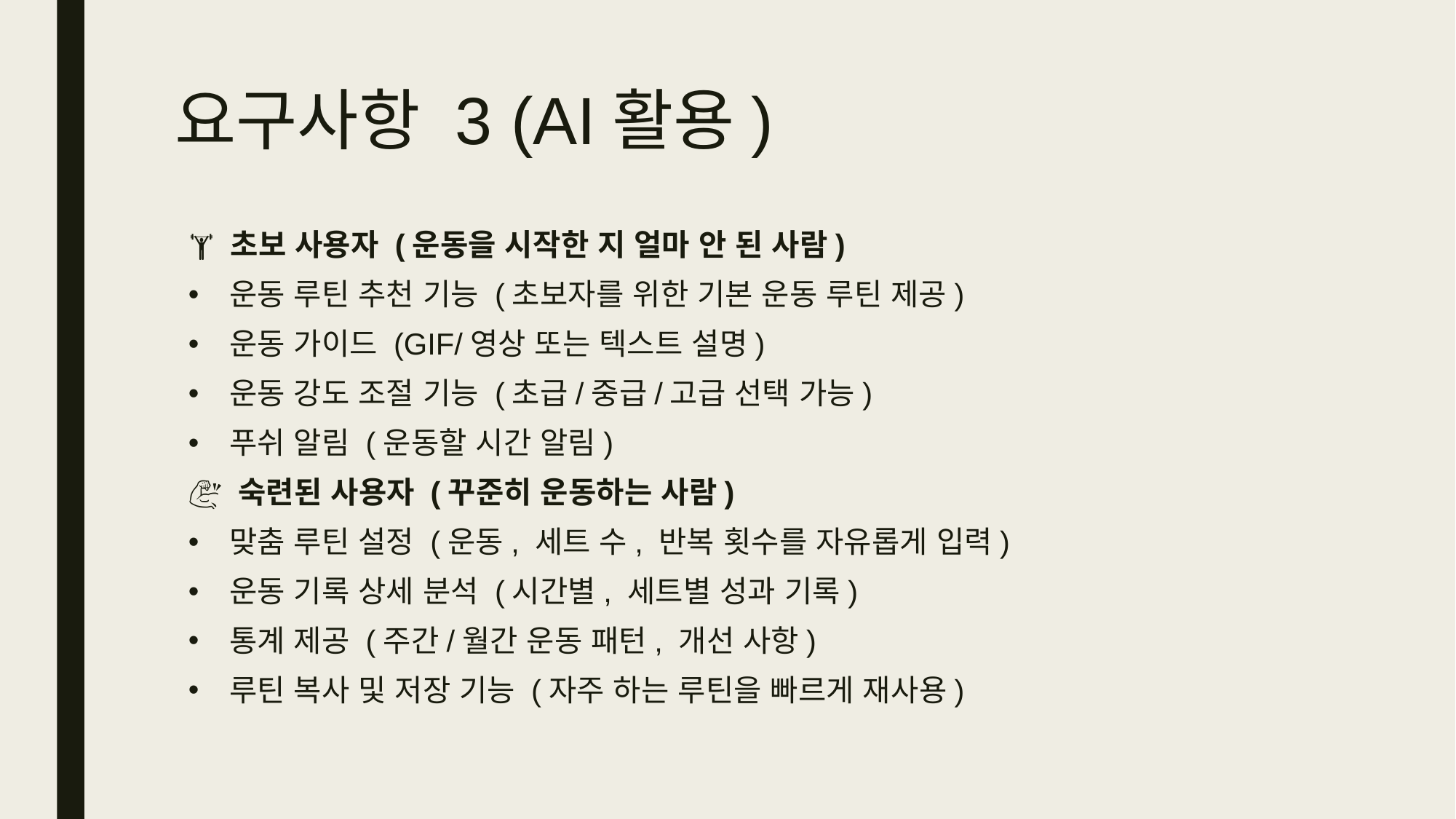

# 요구사항 3 (AI활용)
🏋 초보 사용자 (운동을 시작한 지 얼마 안 된 사람)
운동 루틴 추천 기능 (초보자를 위한 기본 운동 루틴 제공)
운동 가이드 (GIF/영상 또는 텍스트 설명)
운동 강도 조절 기능 (초급/중급/고급 선택 가능)
푸쉬 알림 (운동할 시간 알림)
💪 숙련된 사용자 (꾸준히 운동하는 사람)
맞춤 루틴 설정 (운동, 세트 수, 반복 횟수를 자유롭게 입력)
운동 기록 상세 분석 (시간별, 세트별 성과 기록)
통계 제공 (주간/월간 운동 패턴, 개선 사항)
루틴 복사 및 저장 기능 (자주 하는 루틴을 빠르게 재사용)